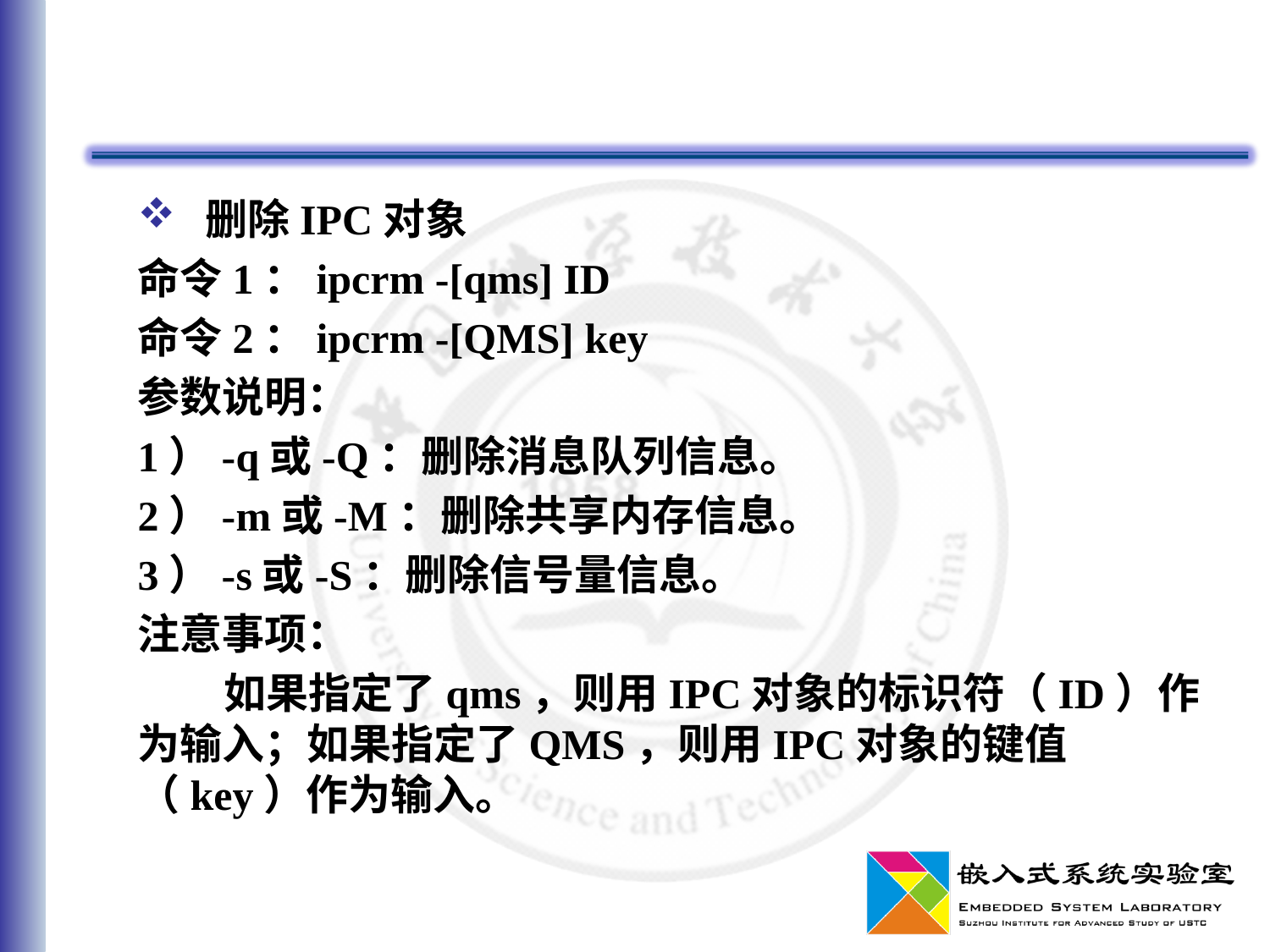

#
 删除IPC对象
命令1：ipcrm -[qms] ID
命令2：ipcrm -[QMS] key
参数说明：
1）-q或-Q：删除消息队列信息。
2）-m或-M：删除共享内存信息。
3）-s或-S：删除信号量信息。
注意事项：
        如果指定了qms，则用IPC对象的标识符（ID）作为输入；如果指定了QMS，则用IPC对象的键值（key）作为输入。